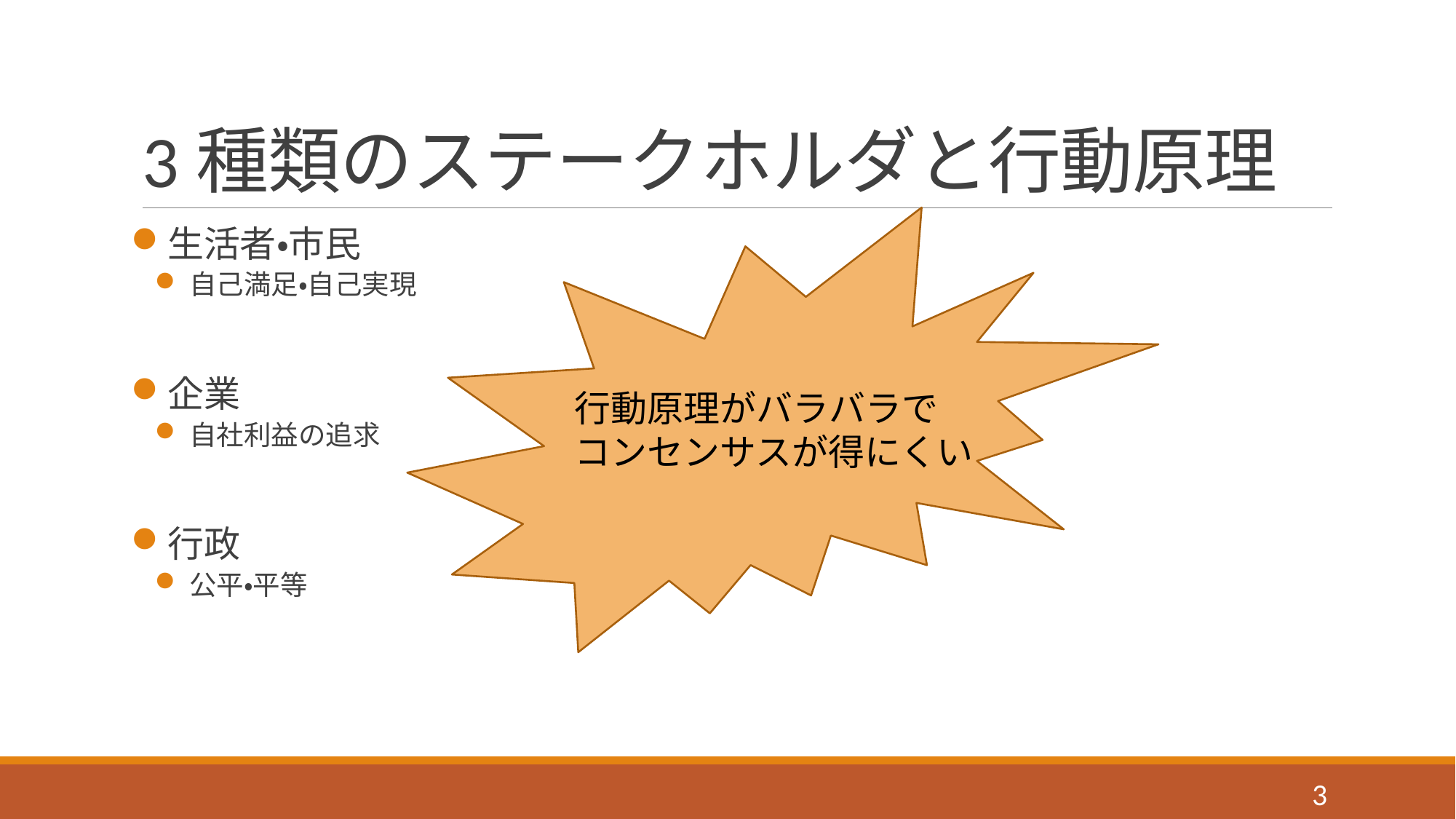

# 3種類のステークホルダと行動原理

生活者・市民
自己満足・自己実現

企業
自社利益の追求

行政
公平・平等
行動原理がバラバラで
コンセンサスが得にくい
3